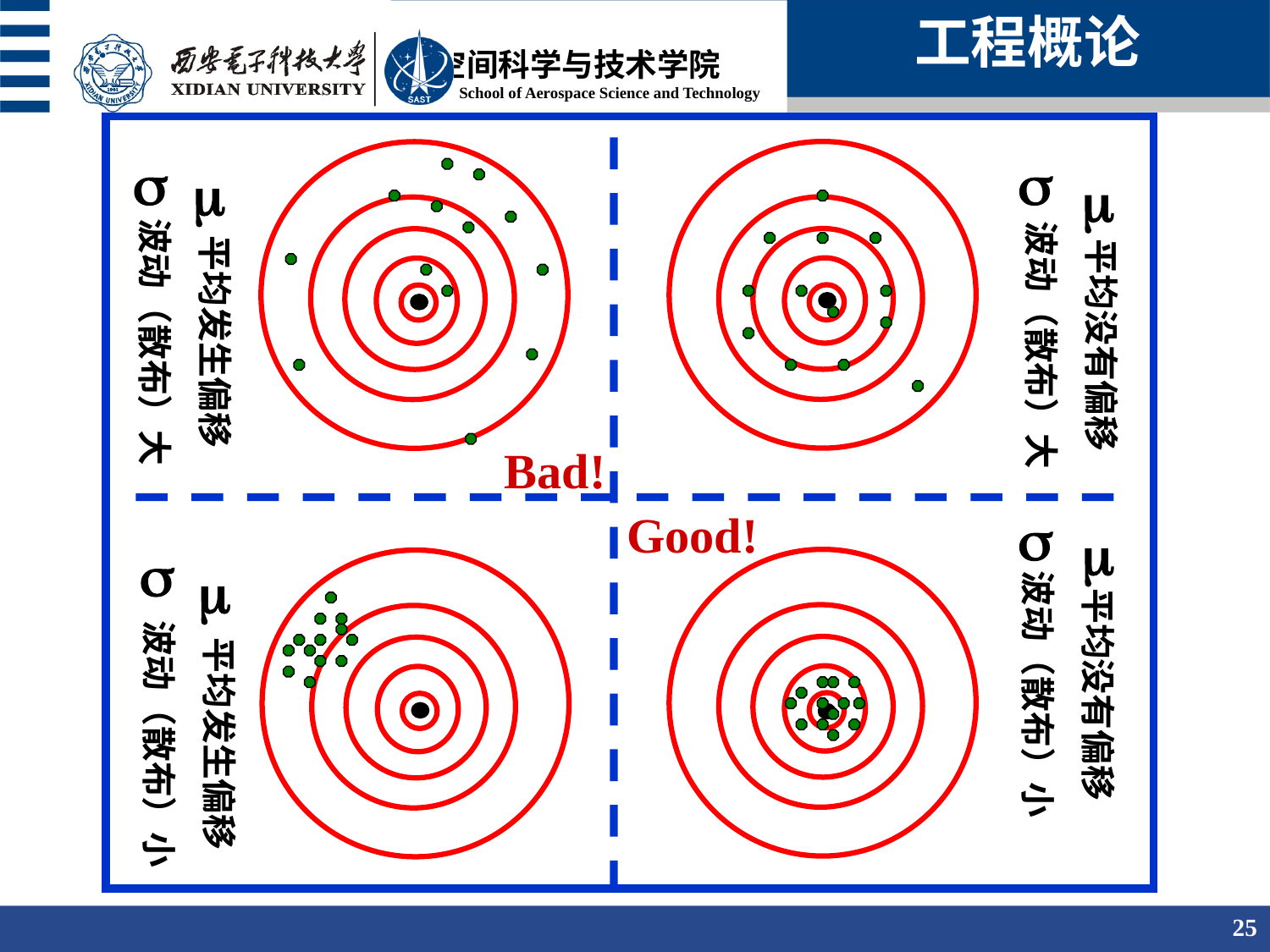

工程概论

σ

σ
μ

μ

平均发生偏移
波动（散布）大

平均没有偏移
波动（散布）大

Bad!

Good!
σ
μ
σ

μ

平均没有偏移
波动（散布）小

平均发生偏移
波动（散布）小